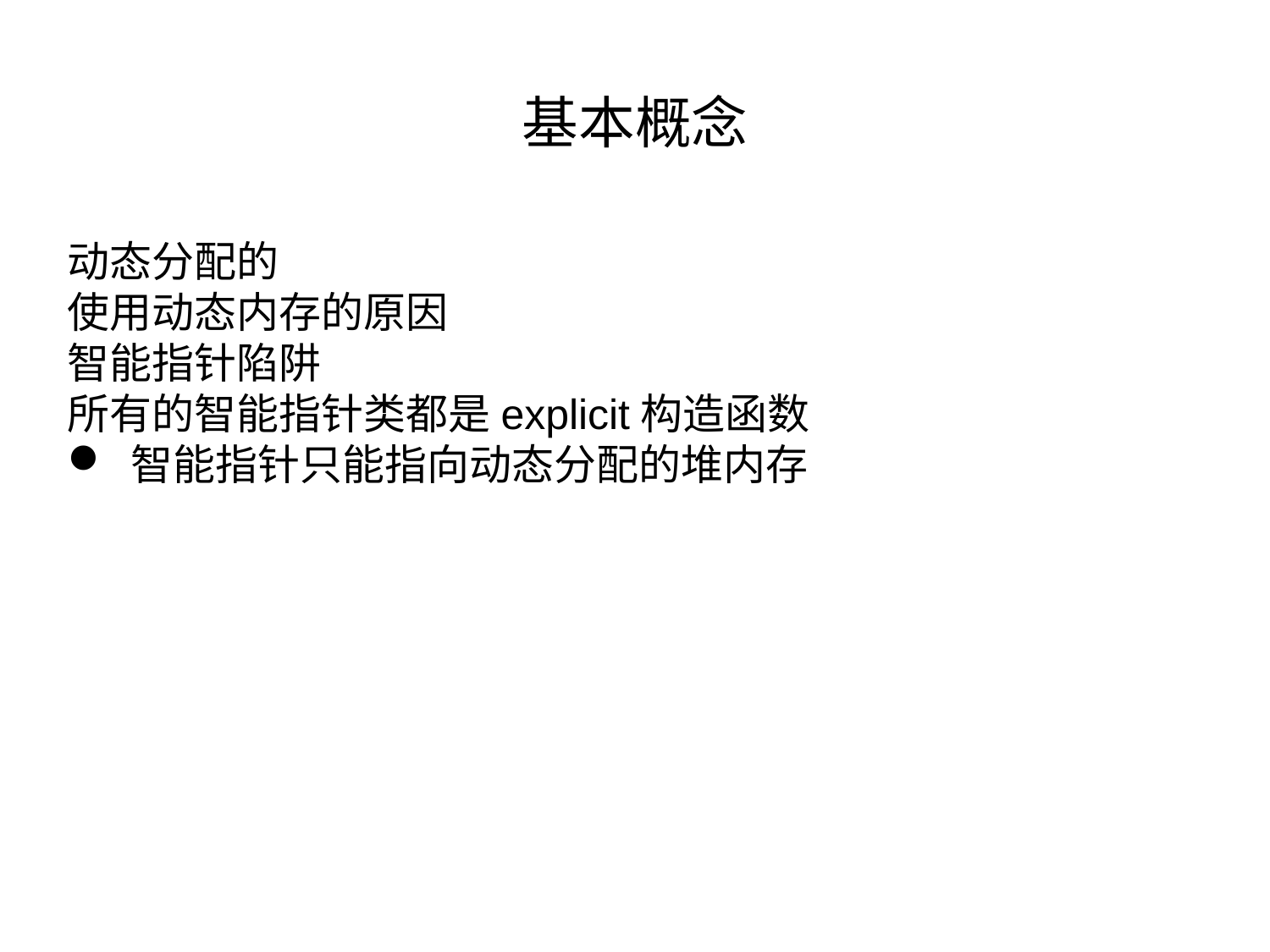

基本概念
动态分配的
使用动态内存的原因
智能指针陷阱
所有的智能指针类都是explicit构造函数
智能指针只能指向动态分配的堆内存